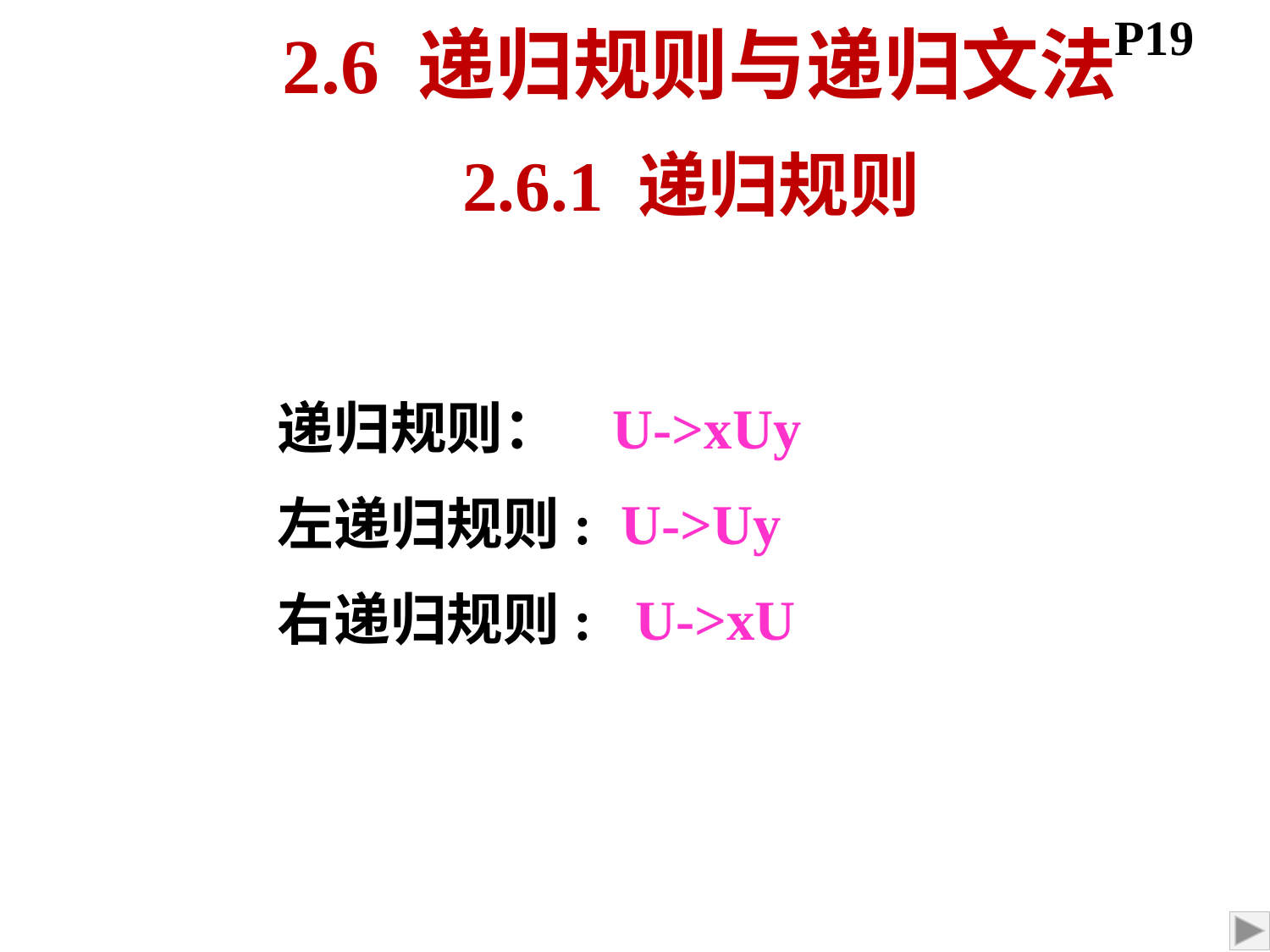

2.6 递归规则与递归文法
P19
2.6.1 递归规则
x、y∈V* , U∈VN
递归规则：   U->xUy
左递归规则:  U->Uy
右递归规则:   U->xU
右部含有与左部相同的符号U